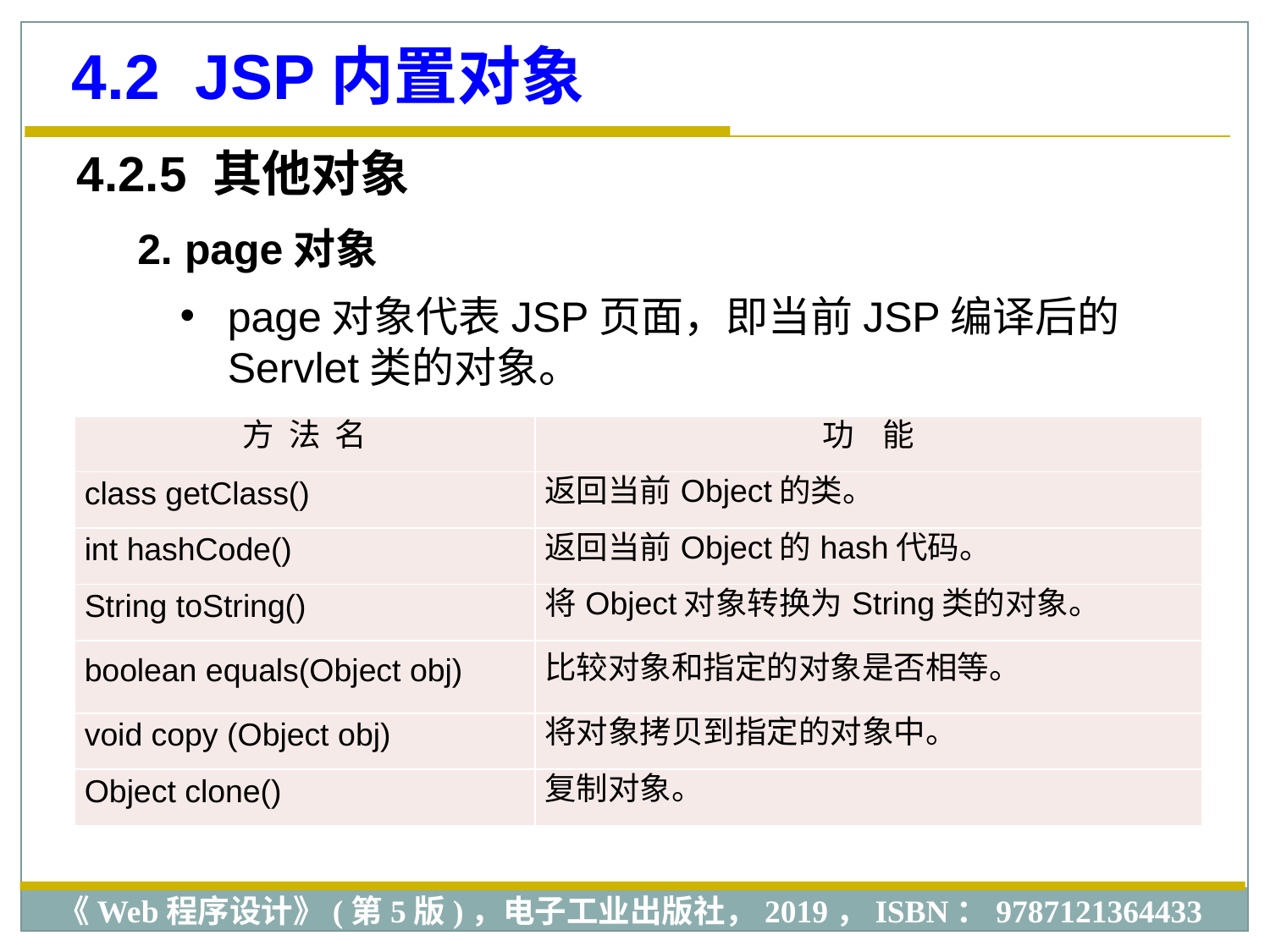

4.2  JSP内置对象
4.2.5 其他对象
2. page对象
page对象代表JSP页面，即当前JSP编译后的Servlet类的对象。
| 方 法 名 | 功 能 |
| --- | --- |
| class getClass() | 返回当前Object的类。 |
| int hashCode() | 返回当前Object的hash代码。 |
| String toString() | 将Object对象转换为String类的对象。 |
| boolean equals(Object obj) | 比较对象和指定的对象是否相等。 |
| void copy (Object obj) | 将对象拷贝到指定的对象中。 |
| Object clone() | 复制对象。 |